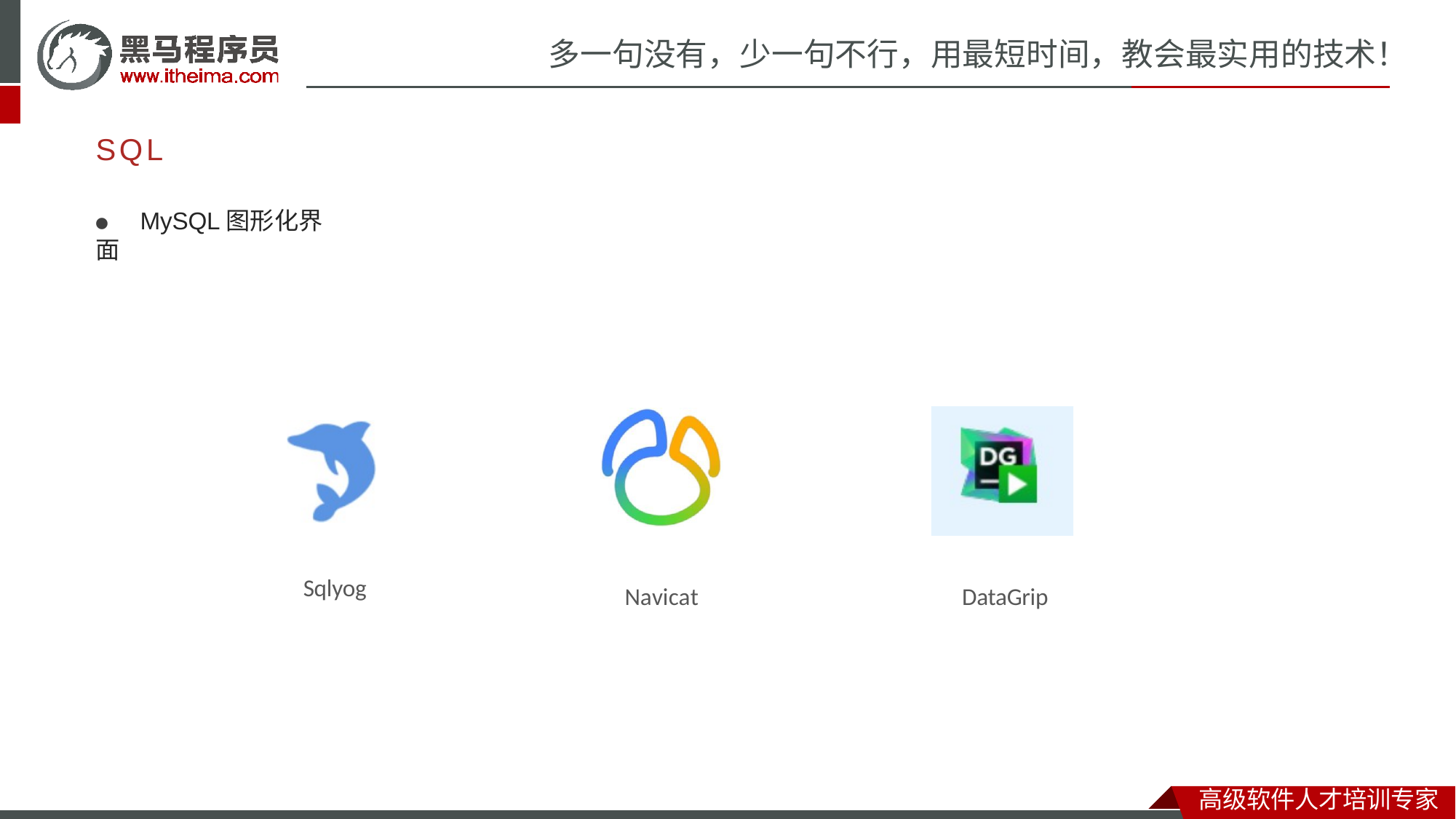

# 多一句没有，少一句不行，用最短时间，教会最实用的技术！

SQL

⚫	MySQL图形化界面

Sqlyog
Navicat
DataGrip
高级软件人才培训专家